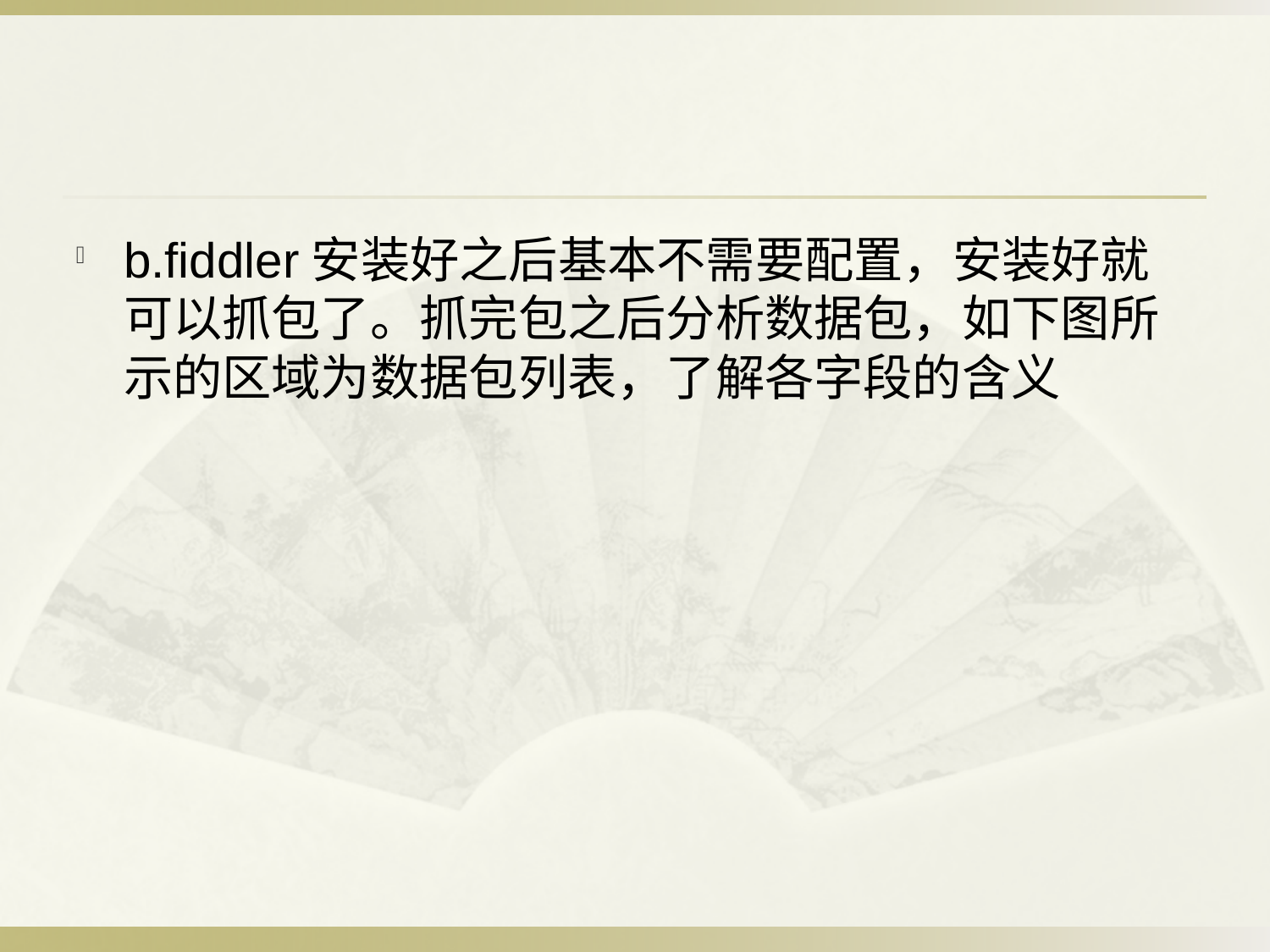

#
b.fiddler安装好之后基本不需要配置，安装好就可以抓包了。抓完包之后分析数据包，如下图所示的区域为数据包列表，了解各字段的含义